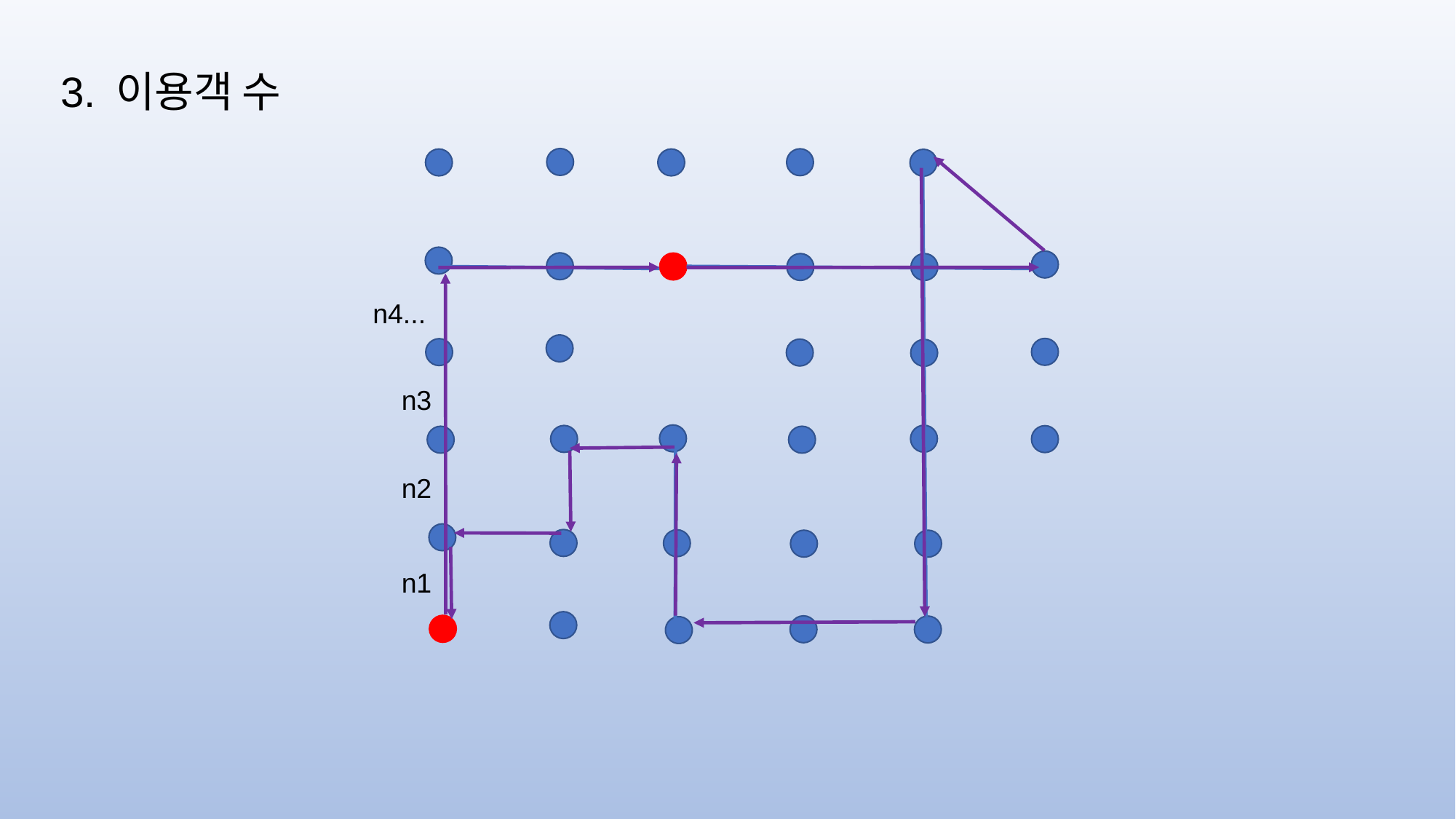

3. 이용객 수

n4...

n3

n2

n1